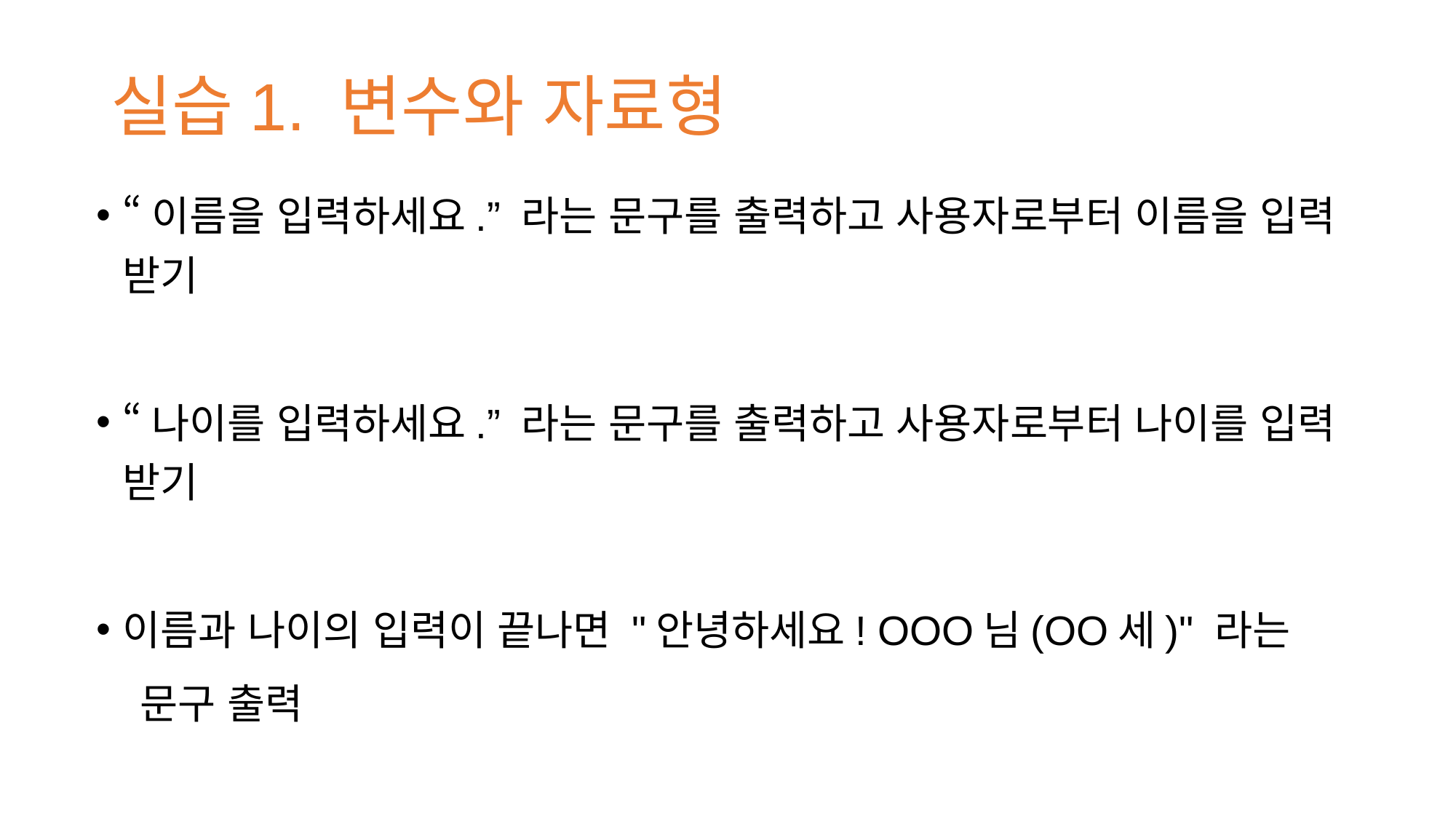

# 실습1. 변수와 자료형
“이름을 입력하세요.” 라는 문구를 출력하고 사용자로부터 이름을 입력 받기

“나이를 입력하세요.” 라는 문구를 출력하고 사용자로부터 나이를 입력 받기

이름과 나이의 입력이 끝나면 "안녕하세요! OOO님(OO세)" 라는
   문구 출력